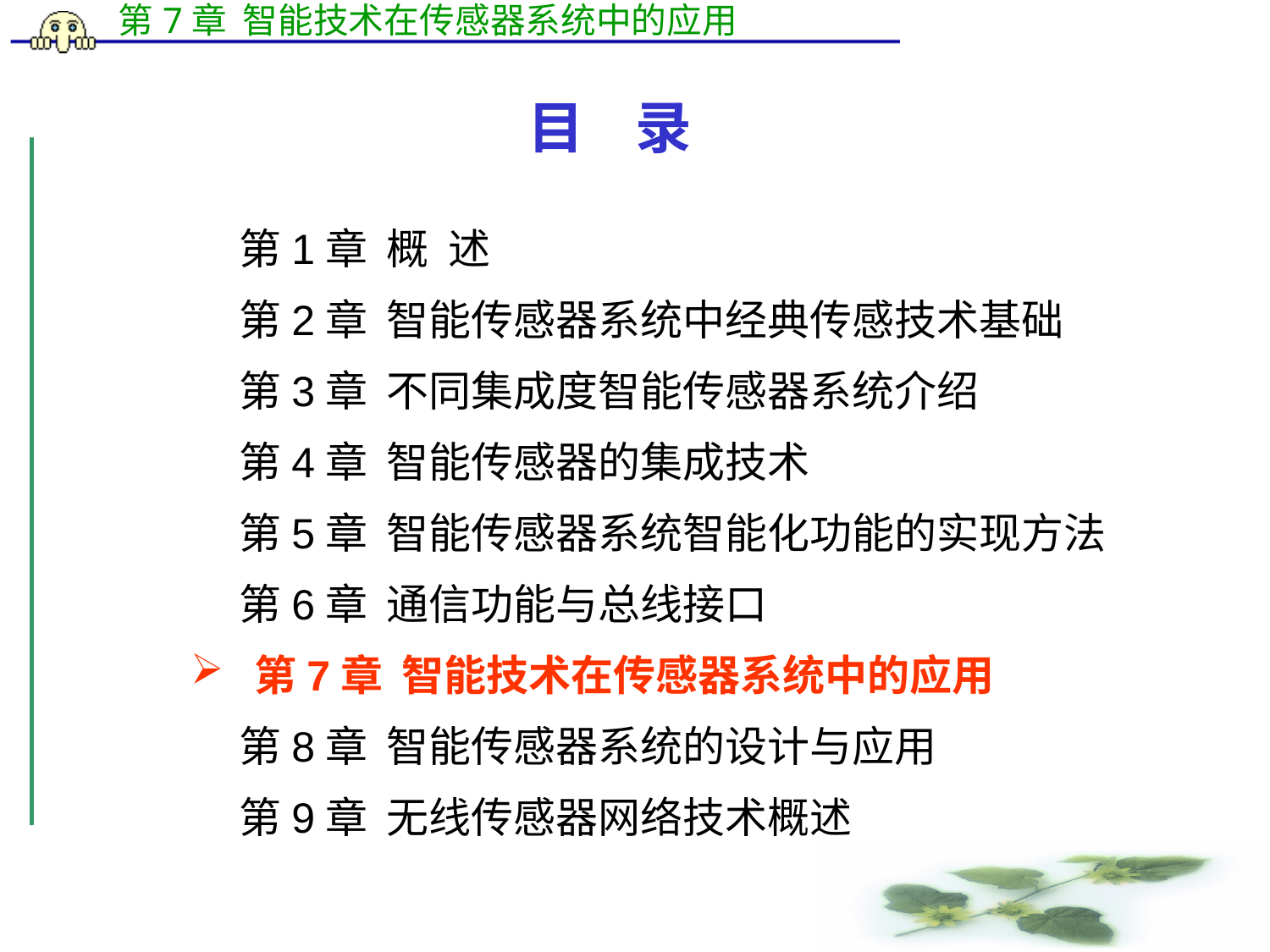

目    录
    第1章  概  述
    第2章  智能传感器系统中经典传感技术基础
    第3章  不同集成度智能传感器系统介绍
    第4章  智能传感器的集成技术
    第5章  智能传感器系统智能化功能的实现方法
    第6章  通信功能与总线接口
第7章  智能技术在传感器系统中的应用
    第8章  智能传感器系统的设计与应用
    第9章  无线传感器网络技术概述